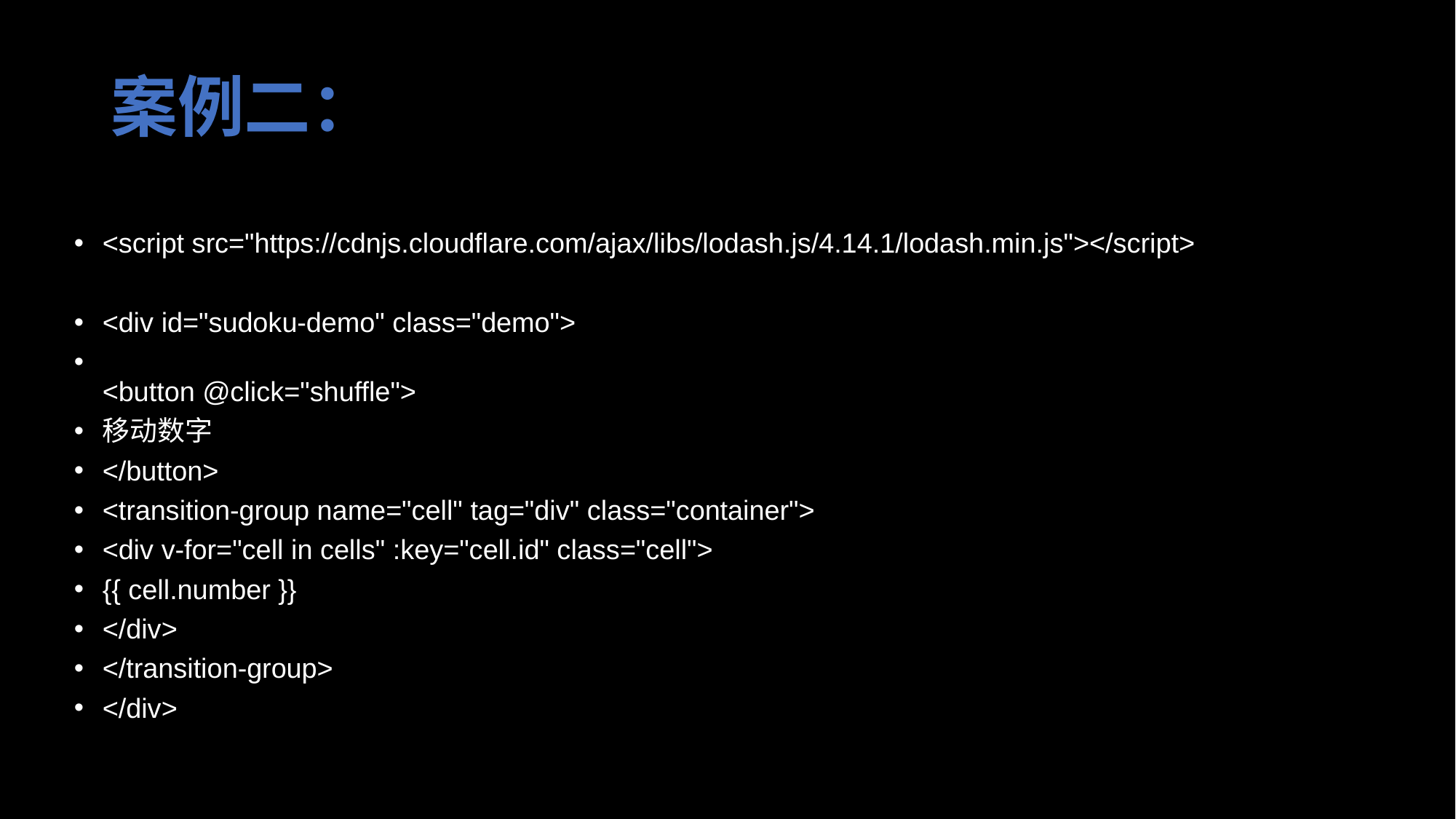

# 案例二：
<script src="https://cdnjs.cloudflare.com/ajax/libs/lodash.js/4.14.1/lodash.min.js"></script>

<div id="sudoku-demo" class="demo">
<button @click="shuffle">
移动数字
</button>
<transition-group name="cell" tag="div" class="container">
<div v-for="cell in cells" :key="cell.id" class="cell">
{{ cell.number }}
</div>
</transition-group>
</div>